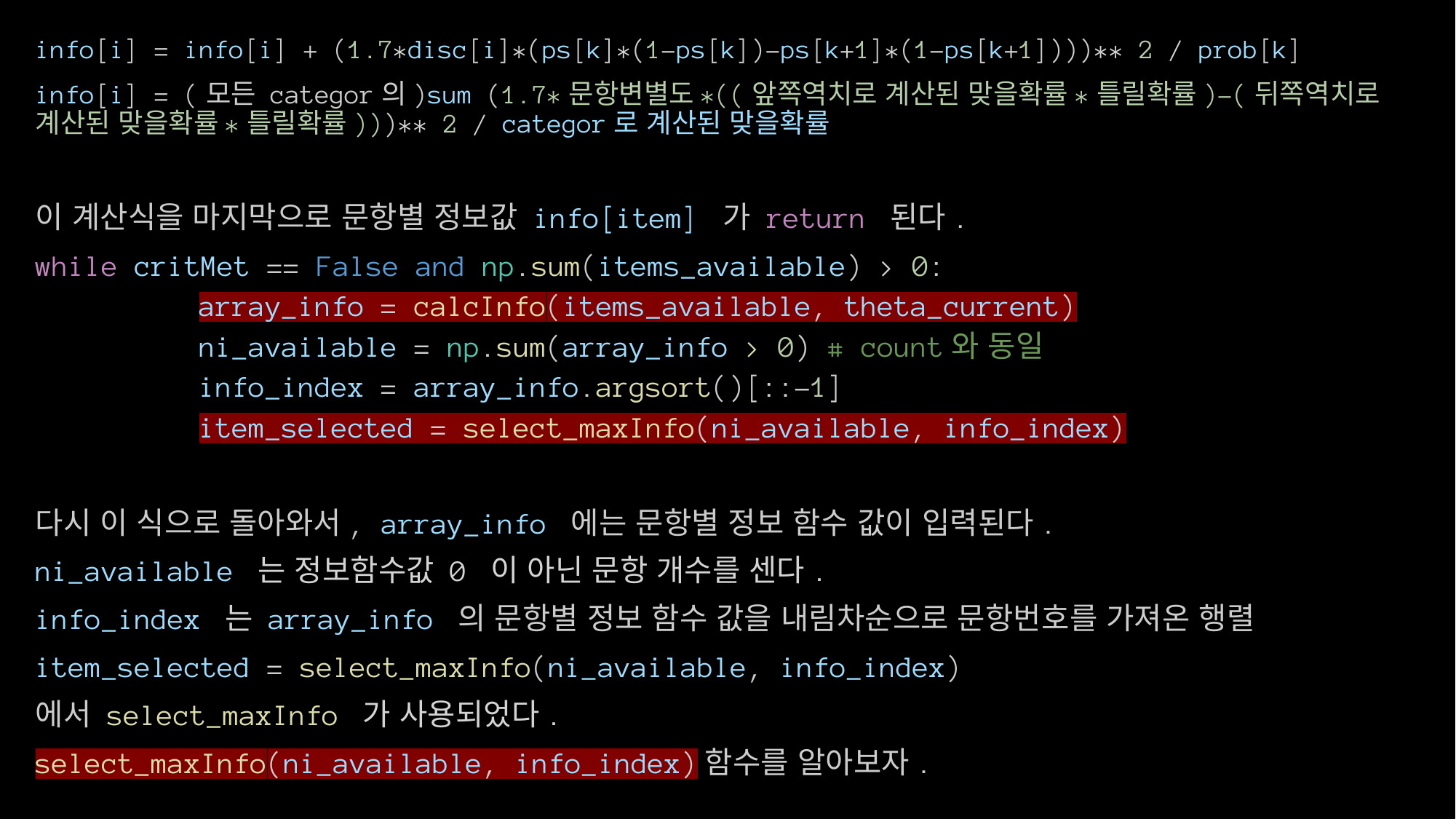

info[i] = info[i] + (1.7*disc[i]*(ps[k]*(1-ps[k])-ps[k+1]*(1-ps[k+1])))** 2 / prob[k]
info[i] = (모든 categor의)sum (1.7*문항변별도*((앞쪽역치로 계산된 맞을확률*틀릴확률)-(뒤쪽역치로 계산된 맞을확률*틀릴확률)))** 2 / categor로 계산된 맞을확률

이 계산식을 마지막으로 문항별 정보값 info[item] 가 return 된다.
while critMet == False and np.sum(items_available) > 0:
	array_info = calcInfo(items_available, theta_current)
	ni_available = np.sum(array_info > 0) # count와 동일
	info_index = array_info.argsort()[::-1]
	item_selected = select_maxInfo(ni_available, info_index)

다시 이 식으로 돌아와서, array_info 에는 문항별 정보 함수 값이 입력된다.
ni_available 는 정보함수값 0 이 아닌 문항 개수를 센다.
info_index 는 array_info 의 문항별 정보 함수 값을 내림차순으로 문항번호를 가져온 행렬
item_selected = select_maxInfo(ni_available, info_index)
에서 select_maxInfo 가 사용되었다.
select_maxInfo(ni_available, info_index)함수를 알아보자.